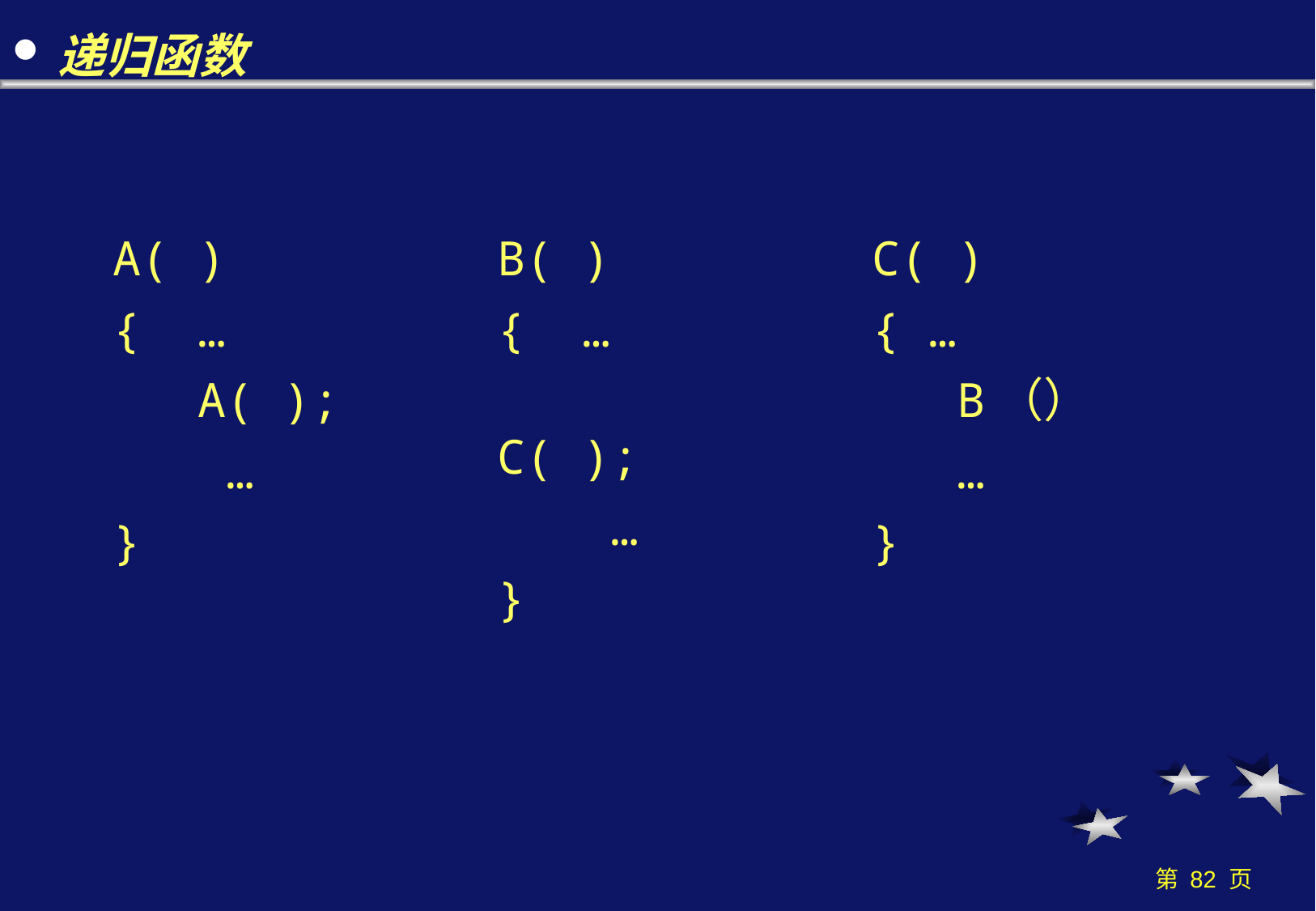

递归函数
A( )
{  …
   A( );
    …
}
B( )
{  …
    C( );
    …
}
C( )
{ …
   B（）
   …
}